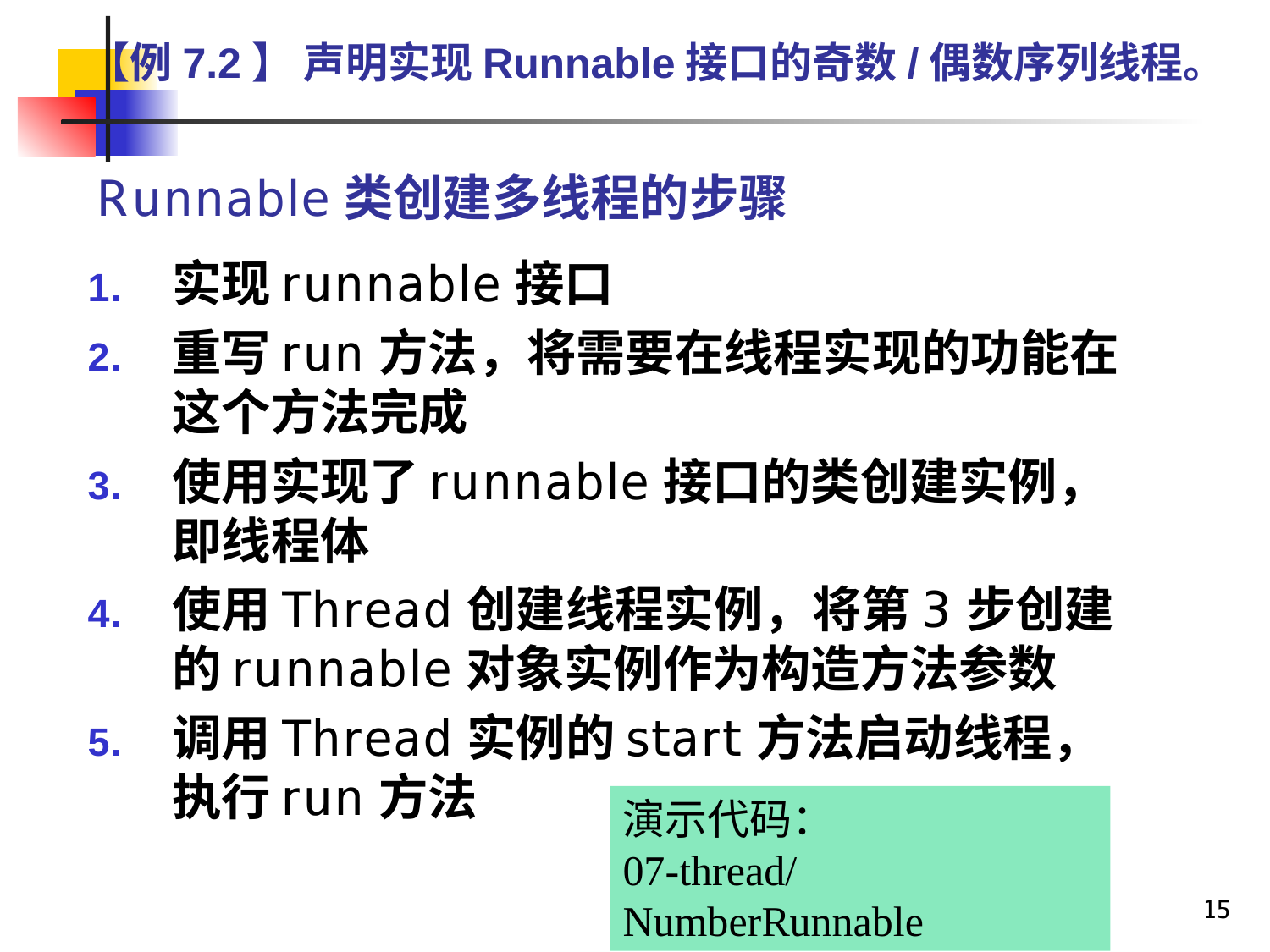

# 【例7.2】 声明实现Runnable接口的奇数/偶数序列线程。
Runnable类创建多线程的步骤
实现runnable接口
重写run方法，将需要在线程实现的功能在这个方法完成
使用实现了runnable接口的类创建实例，即线程体
使用Thread创建线程实例，将第3步创建的runnable对象实例作为构造方法参数
调用Thread实例的start方法启动线程，执行run方法

演示代码：
07-thread/NumberRunnable
15